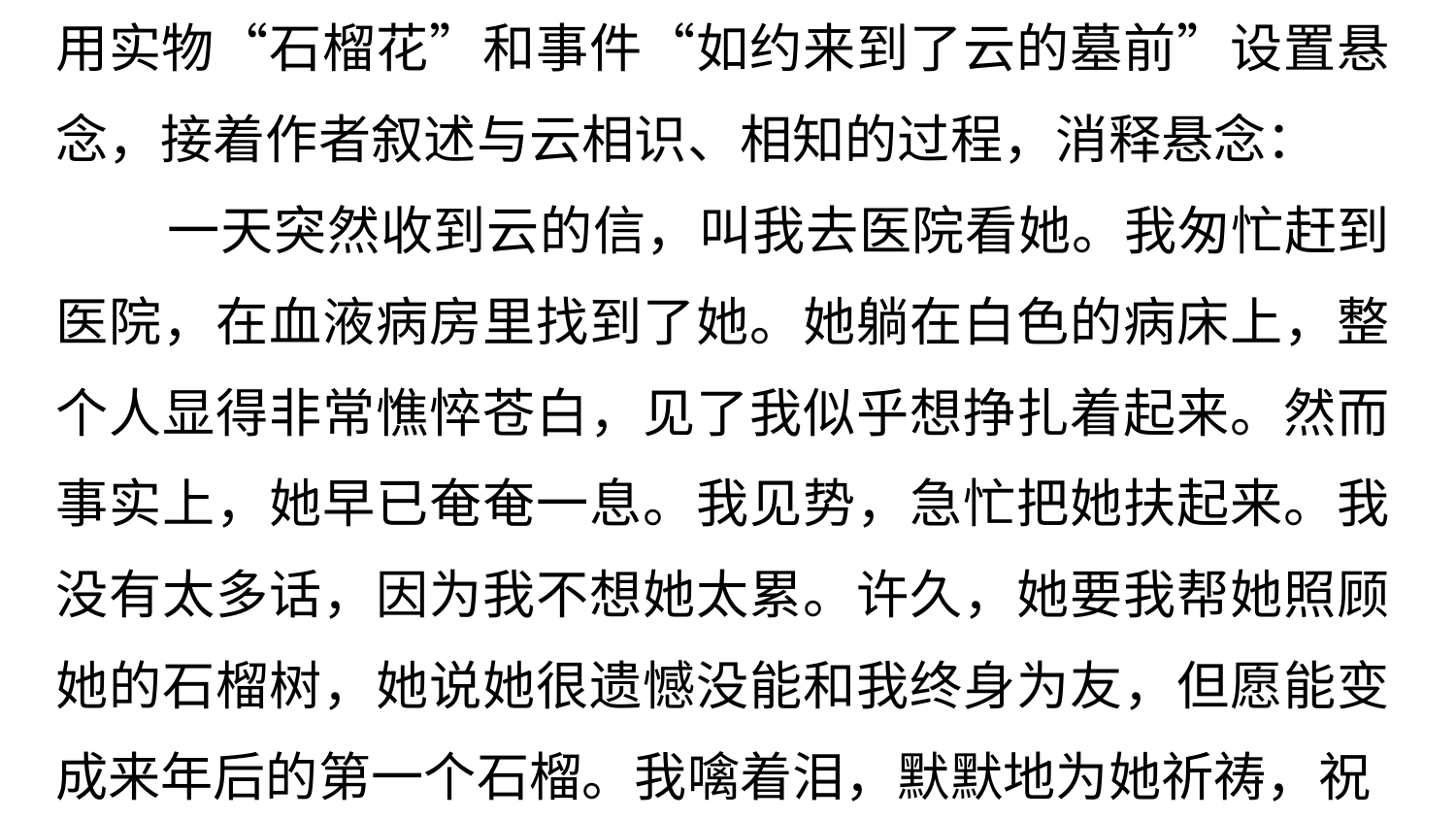

用实物“石榴花”和事件“如约来到了云的墓前”设置悬念，接着作者叙述与云相识、相知的过程，消释悬念：
        一天突然收到云的信，叫我去医院看她。我匆忙赶到医院，在血液病房里找到了她。她躺在白色的病床上，整个人显得非常憔悴苍白，见了我似乎想挣扎着起来。然而事实上，她早已奄奄一息。我见势，急忙把她扶起来。我没有太多话，因为我不想她太累。许久，她要我帮她照顾她的石榴树，她说她很遗憾没能和我终身为友，但愿能变成来年后的第一个石榴。我噙着泪，默默地为她祈祷，祝